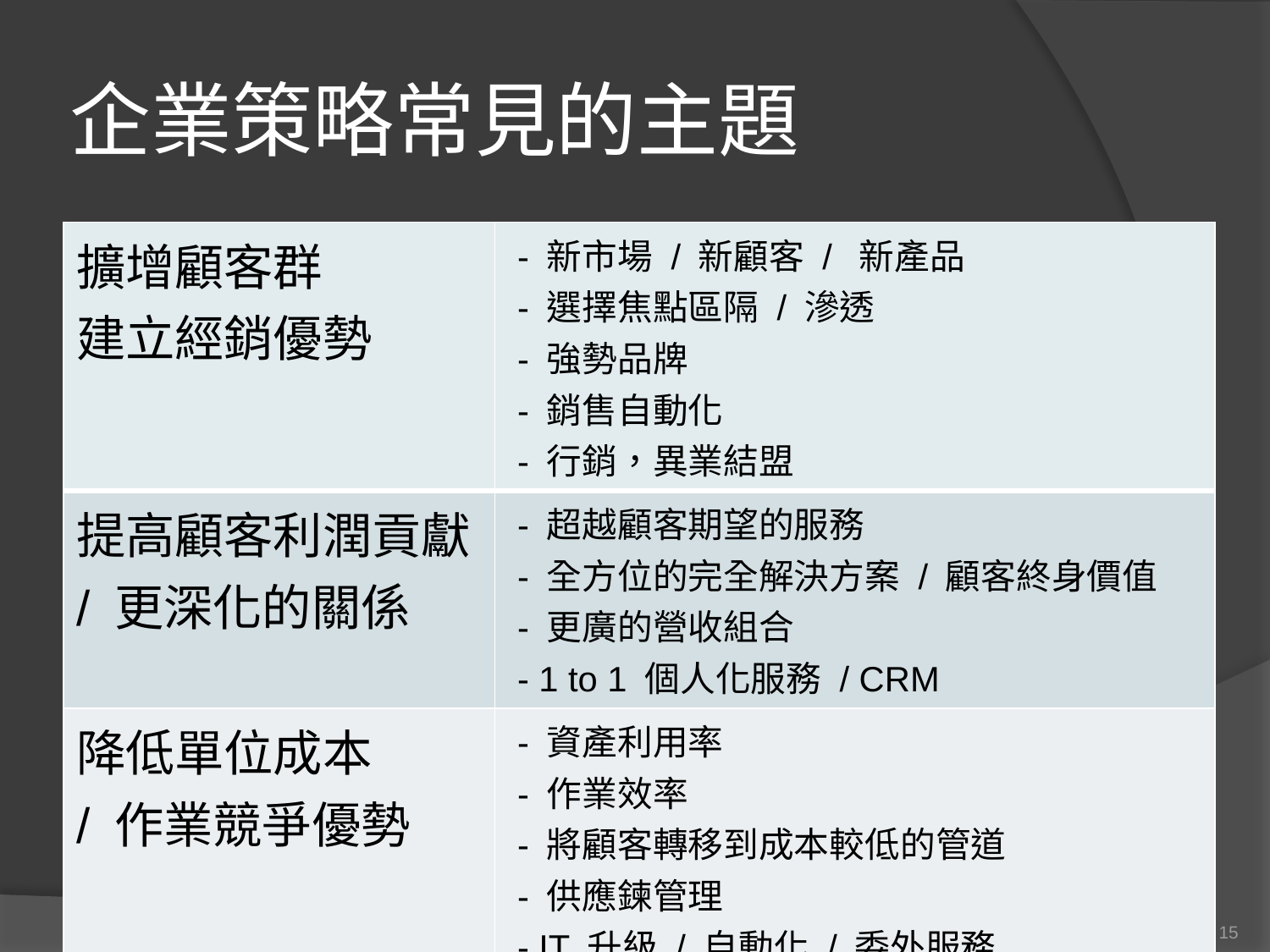

# 企業策略常見的主題
| 擴增顧客群 建立經銷優勢 | - 新市場 / 新顧客 / 新產品 - 選擇焦點區隔 / 滲透 - 強勢品牌 - 銷售自動化 - 行銷，異業結盟 |
| --- | --- |
| 提高顧客利潤貢獻 / 更深化的關係 | - 超越顧客期望的服務 - 全方位的完全解決方案 / 顧客終身價值 - 更廣的營收組合 - 1 to 1 個人化服務 / CRM |
| 降低單位成本 / 作業競爭優勢 | - 資產利用率 - 作業效率 - 將顧客轉移到成本較低的管道 - 供應鍊管理 - IT 升級 / 自動化 / 委外服務 |
15